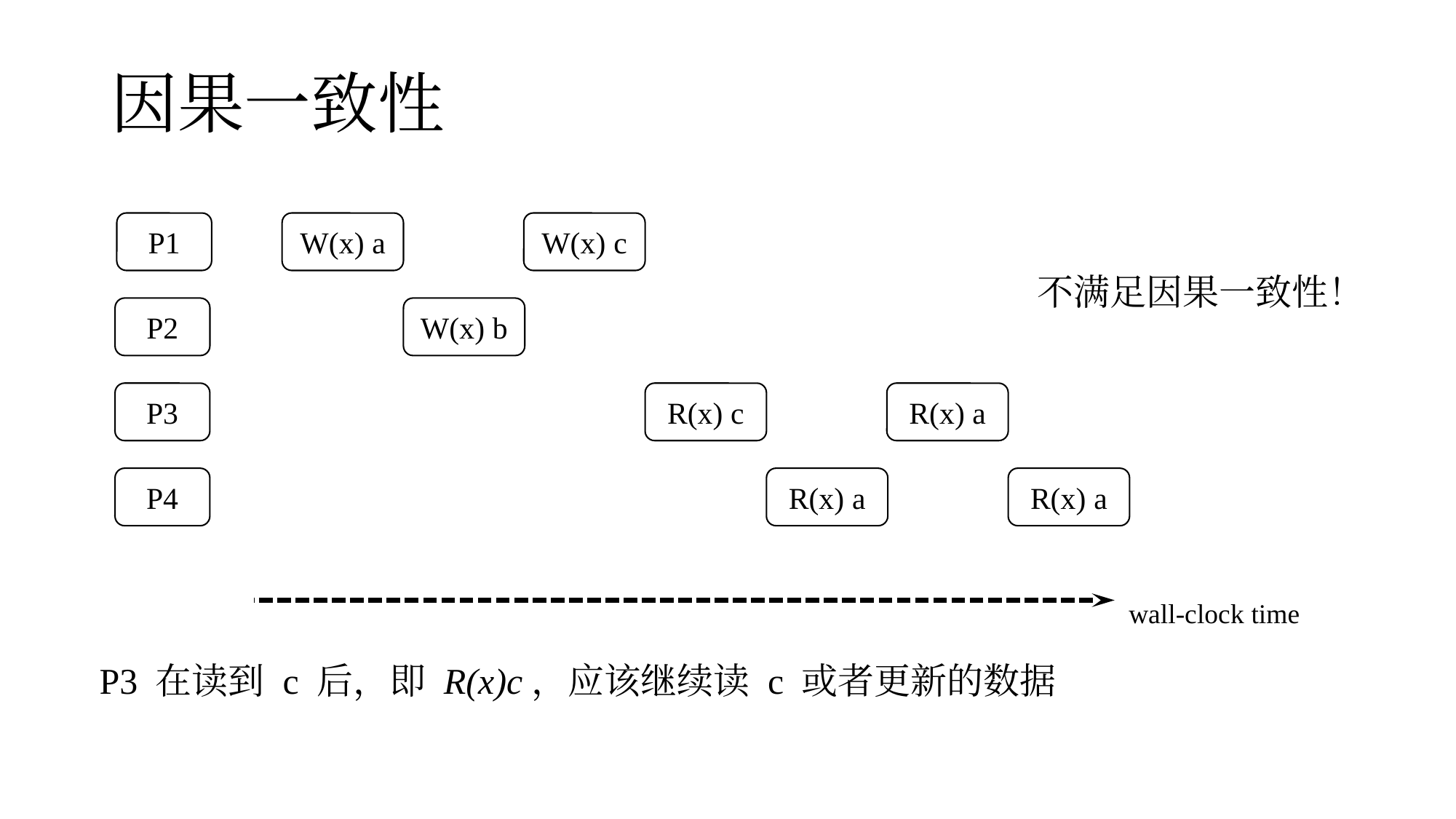

# 因果一致性
W(x) a
W(x) c
P1
不满足因果一致性！
W(x) b
P2
R(x) c
R(x) a
P3
P4
R(x) a
R(x) a
wall-clock time
P3 在读到 c 后，即 R(x)c，应该继续读 c 或者更新的数据